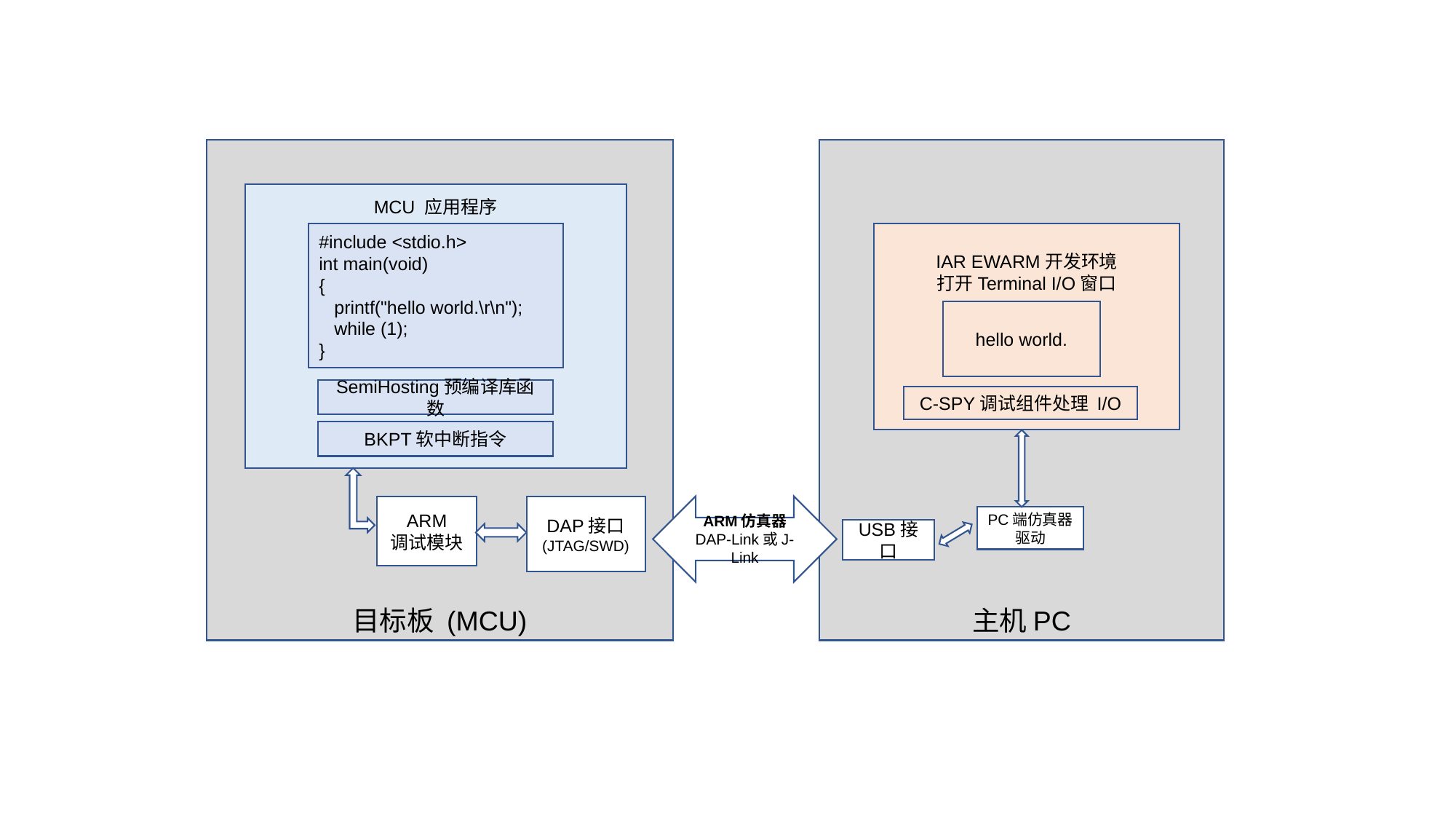

主机PC

目标板 (MCU)
MCU 应用程序

#include <stdio.h>
int main(void)
{
   printf("hello world.\r\n");
   while (1);
}
IAR EWARM开发环境
打开Terminal I/O窗口

hello world.
SemiHosting预编译库函数
C-SPY调试组件处理 I/O
BKPT软中断指令

ARM
调试模块
ARM仿真器
DAP-Link或J-Link
DAP接口
(JTAG/SWD)
PC端仿真器驱动
USB接口